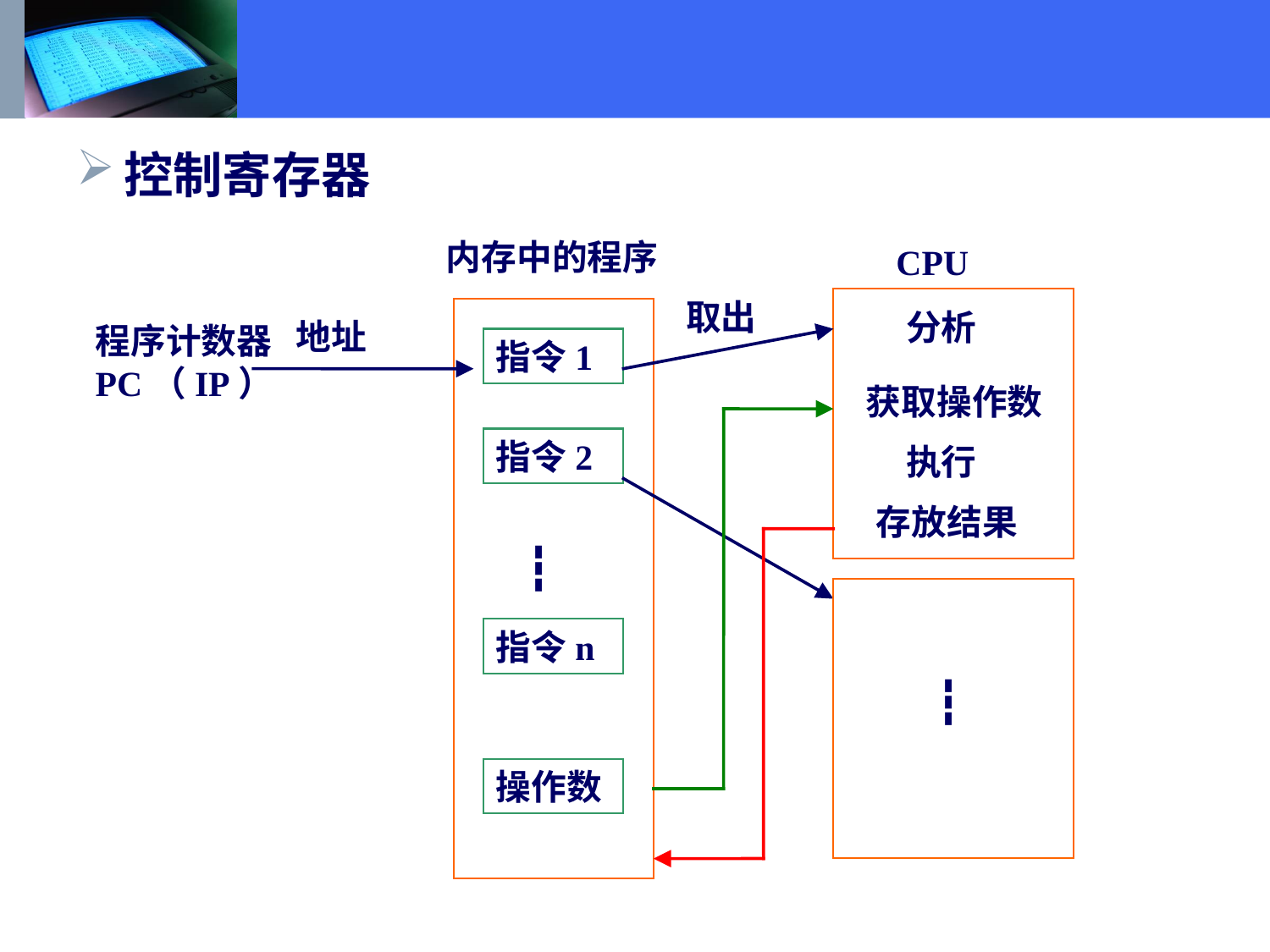

控制寄存器

内存中的程序
CPU
取出

分析
地址
程序计数器PC（IP）
指令1

获取操作数

指令2
执行

存放结果

┇

指令n
┇
操作数